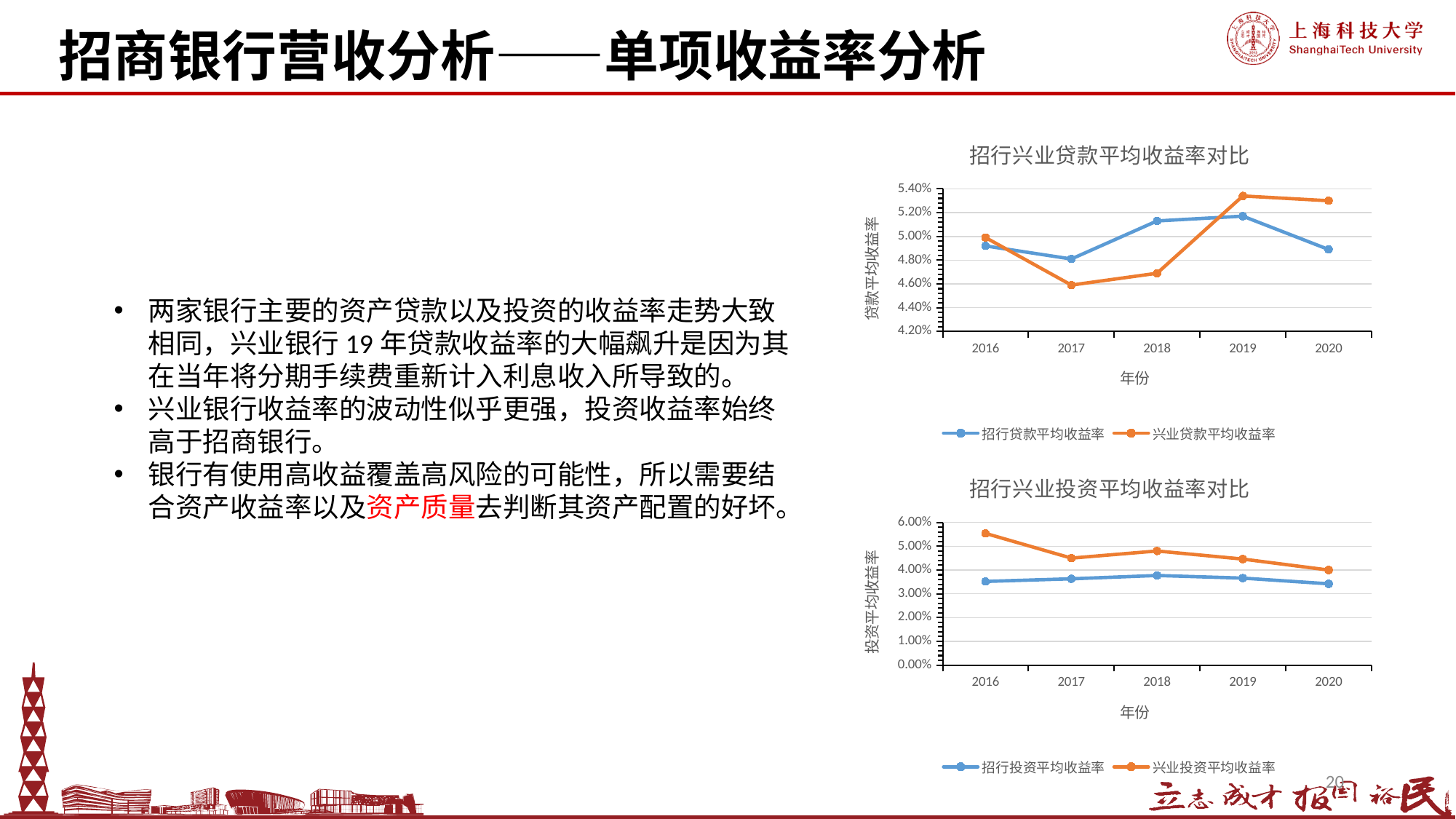

招商银行营收分析——单项收益率分析

### Chart: 招行兴业贷款平均收益率对比

| Category |  |  |
|---|---|---|
| 2016 | 0.0492 | 0.0499 |
| 2017 | 0.0481 | 0.0459 |
| 2018 | 0.0513 | 0.0469 |
| 2019 | 0.0517 | 0.0534 |
| 2020 | 0.0489 | 0.053 |
两家银行主要的资产贷款以及投资的收益率走势大致相同，兴业银行19年贷款收益率的大幅飙升是因为其在当年将分期手续费重新计入利息收入所导致的。
兴业银行收益率的波动性似乎更强，投资收益率始终高于招商银行。
银行有使用高收益覆盖高风险的可能性，所以需要结合资产收益率以及资产质量去判断其资产配置的好坏。

### Chart: 招行兴业投资平均收益率对比

| Category |  |  |
|---|---|---|
| 2016 | 0.0352 | 0.0554 |
| 2017 | 0.0363 | 0.045 |
| 2018 | 0.0377 | 0.048 |
| 2019 | 0.0366 | 0.0446 |
| 2020 | 0.0342 | 0.04 |
20